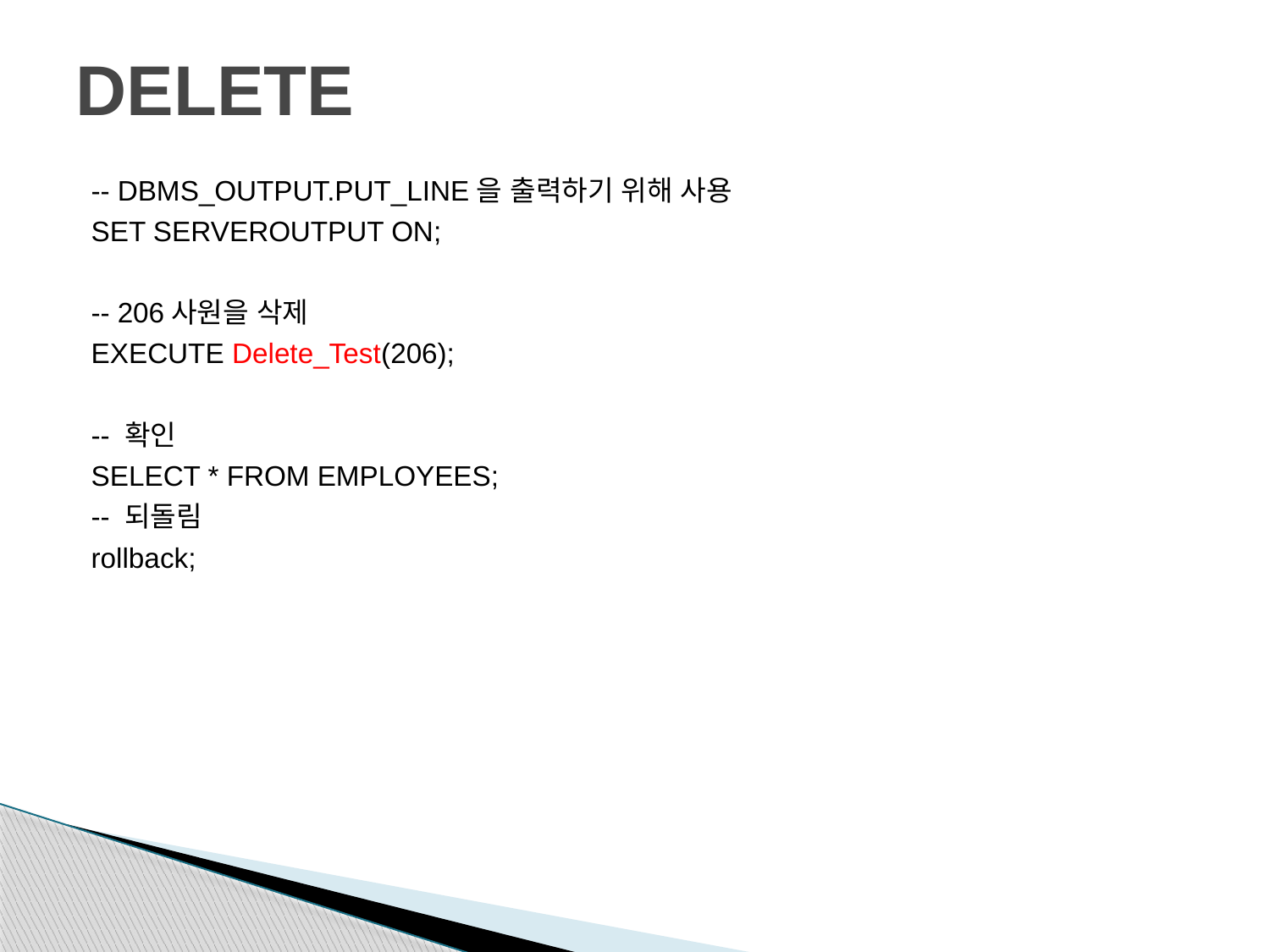

# DELETE
-- DBMS_OUTPUT.PUT_LINE을 출력하기 위해 사용
SET SERVEROUTPUT ON;

-- 206사원을 삭제
EXECUTE Delete_Test(206);

-- 확인
SELECT * FROM EMPLOYEES;
-- 되돌림
rollback;